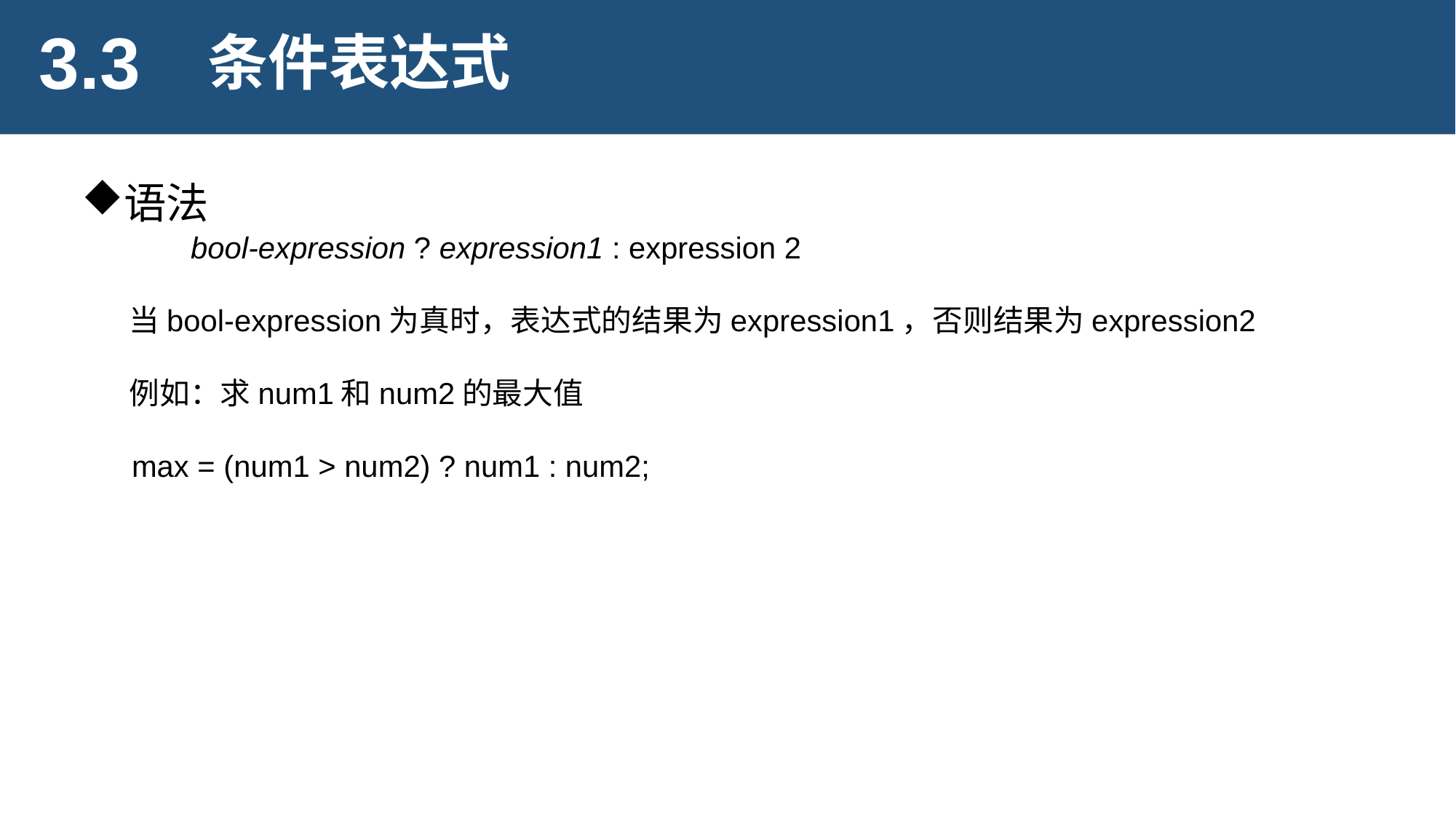

3.3
条件表达式
语法
	bool-expression ? expression1 : expression 2

      当bool-expression为真时，表达式的结果为expression1，否则结果为expression2

      例如：求num1和num2的最大值

      max = (num1 > num2) ? num1 : num2;